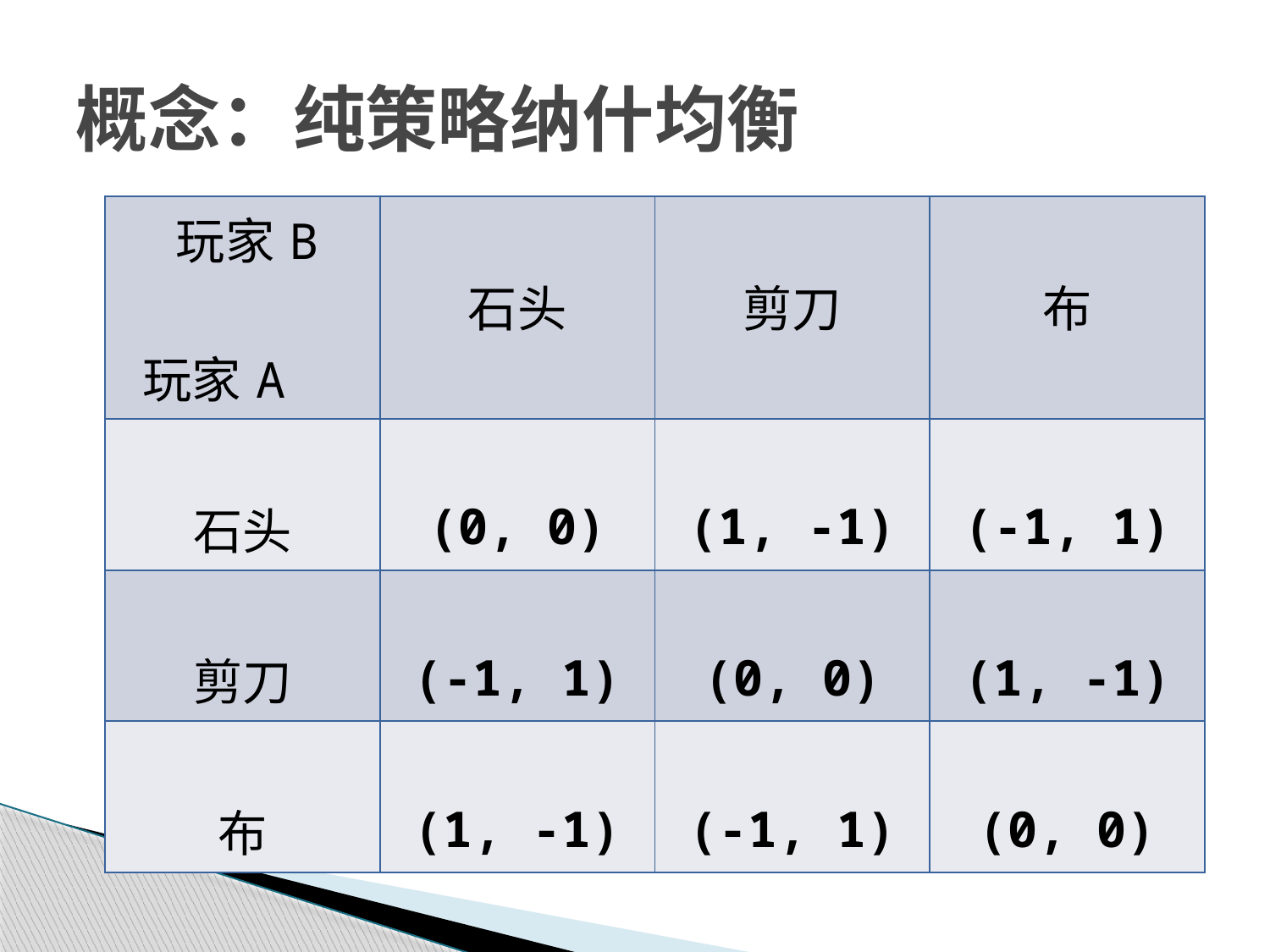

# 概念：纯策略纳什均衡
| 玩家B 玩家A | 石头 | 剪刀 | 布 |
| --- | --- | --- | --- |
| 石头 | (0, 0) | (1, -1) | (-1, 1) |
| 剪刀 | (-1, 1) | (0, 0) | (1, -1) |
| 布 | (1, -1) | (-1, 1) | (0, 0) |